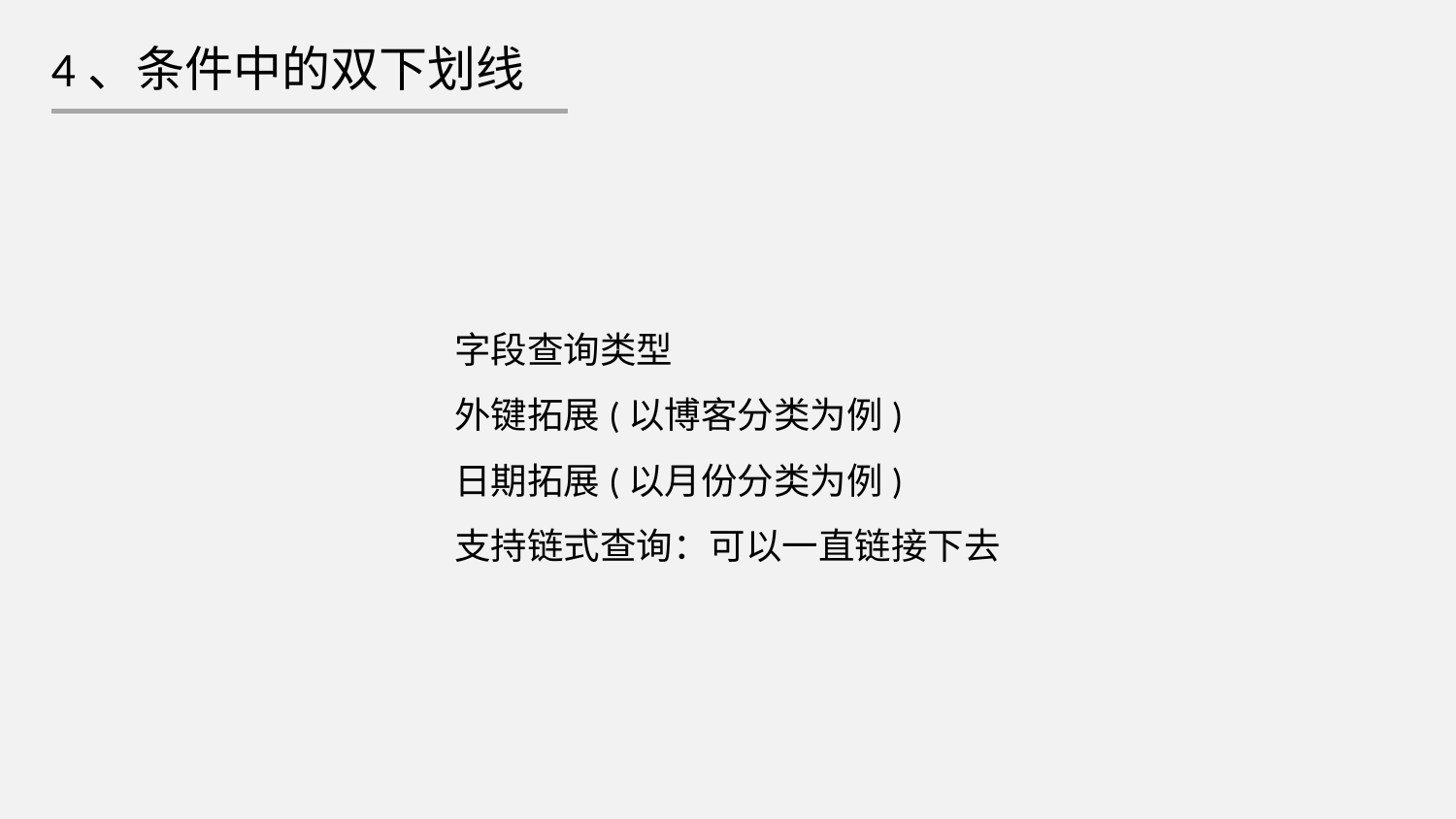

4、条件中的双下划线
字段查询类型
外键拓展(以博客分类为例)
日期拓展(以月份分类为例)
支持链式查询：可以一直链接下去